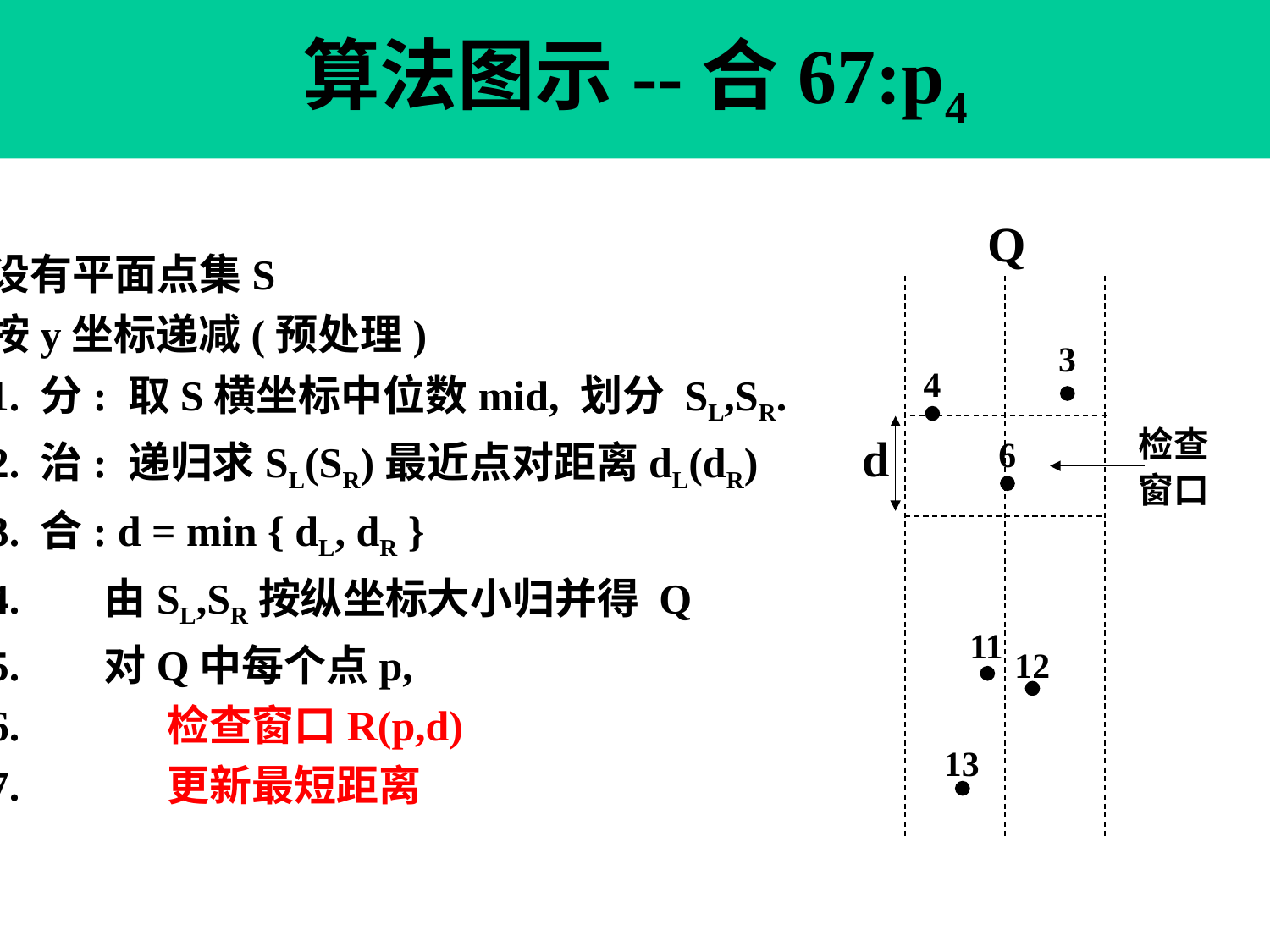

算法图示--合67:p4
Q
设有平面点集S
按y坐标递减(预处理)
1. 分: 取S横坐标中位数mid, 划分 SL,SR.
2. 治: 递归求SL(SR)最近点对距离dL(dR)
3. 合: d = min { dL, dR }
4.       由SL,SR按纵坐标大小归并得 Q
5.       对Q中每个点p,
6.             检查窗口R(p,d)
7.             更新最短距离
3
4

检查
窗口
d
6

11
12

13